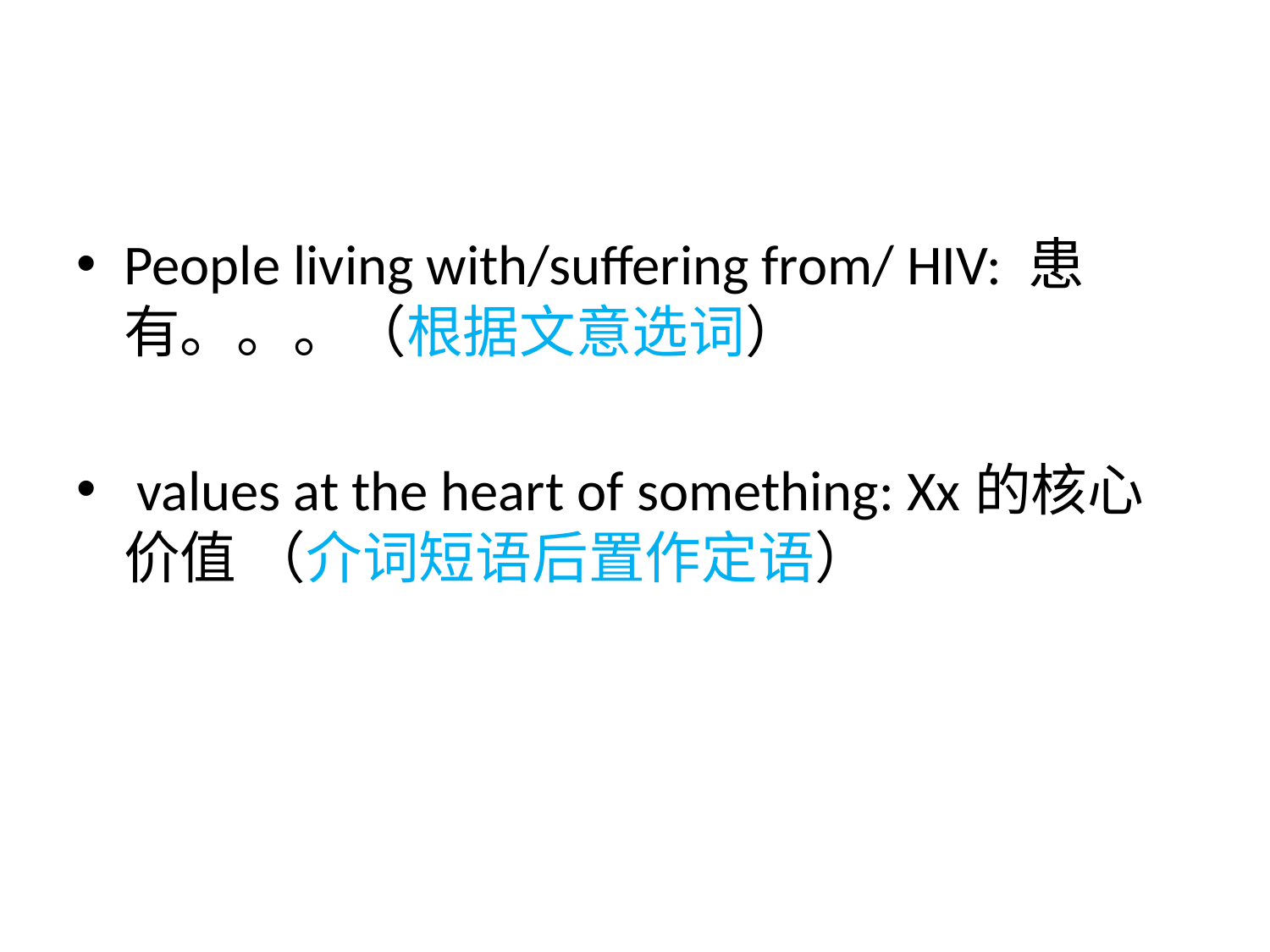

#
People living with/suffering from/ HIV: 患有。。。（根据文意选词）

 values at the heart of something: Xx的核心价值 （介词短语后置作定语）